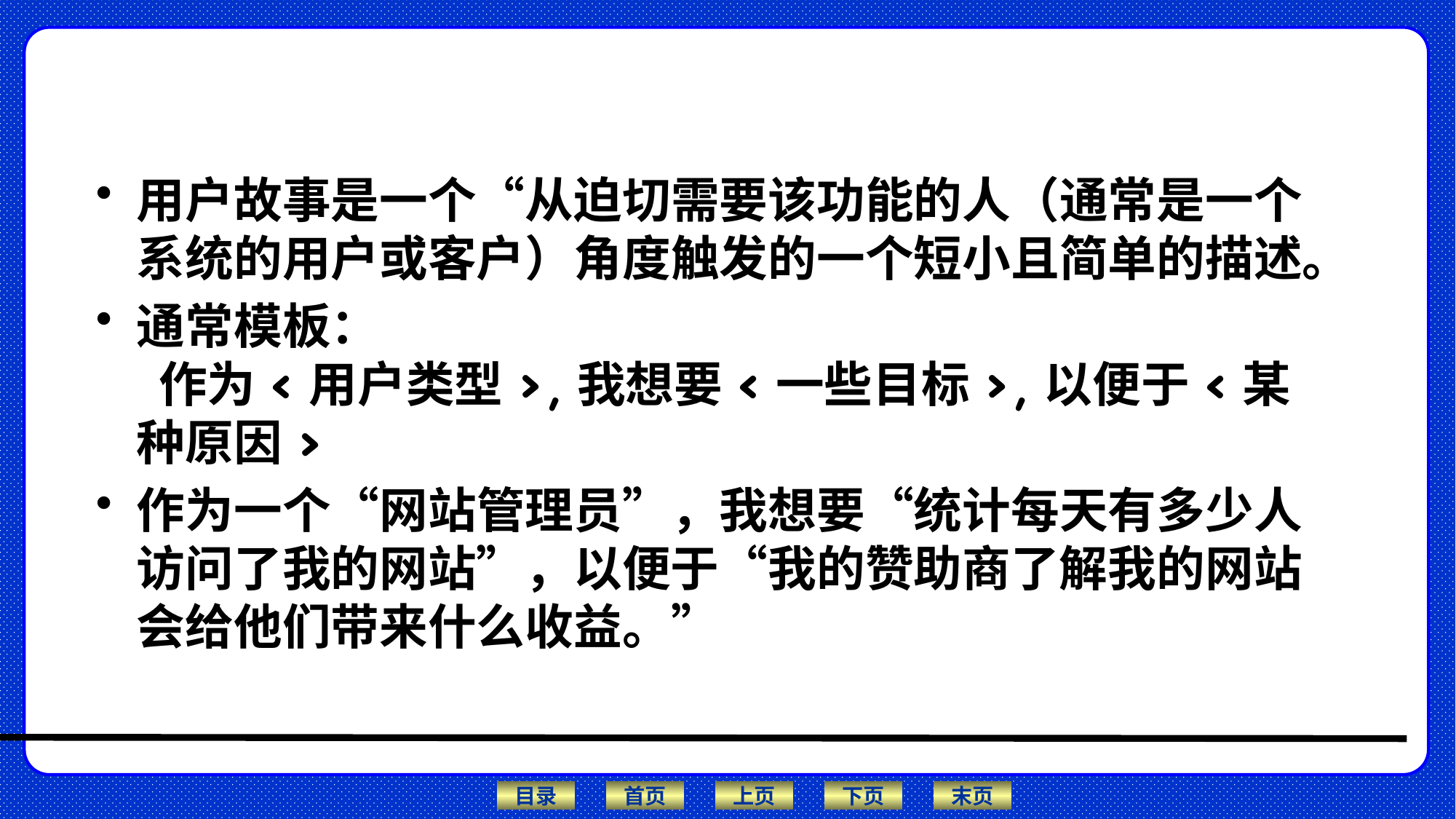

#
用户故事是一个“从迫切需要该功能的人（通常是一个系统的用户或客户）角度触发的一个短小且简单的描述。
通常模板：
  作为<用户类型>,我想要<一些目标>,以便于<某种原因>
作为一个“网站管理员”，我想要“统计每天有多少人访问了我的网站”，以便于“我的赞助商了解我的网站会给他们带来什么收益。”